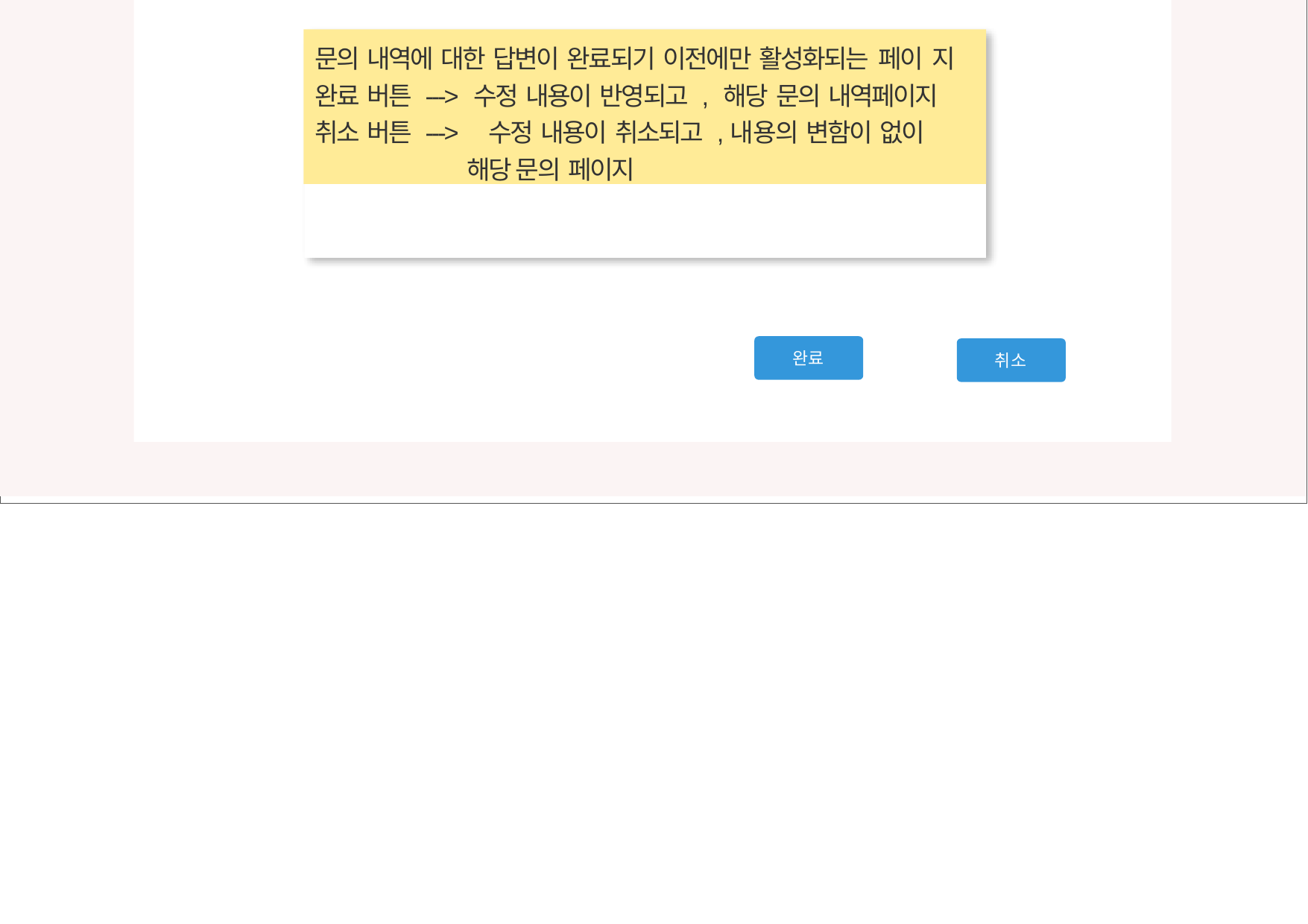

문의 내역에 대한 답변이 완료되기 이전에만 활성화되는 페이  지
완료 버튼 ---> 수정 내용이 반영되고 , 해당 문의 내역페이지  취소 버튼 --->	수정 내용이 취소되고 ,내용의 변함이 없이
해당 문의 페이지

완료
취소